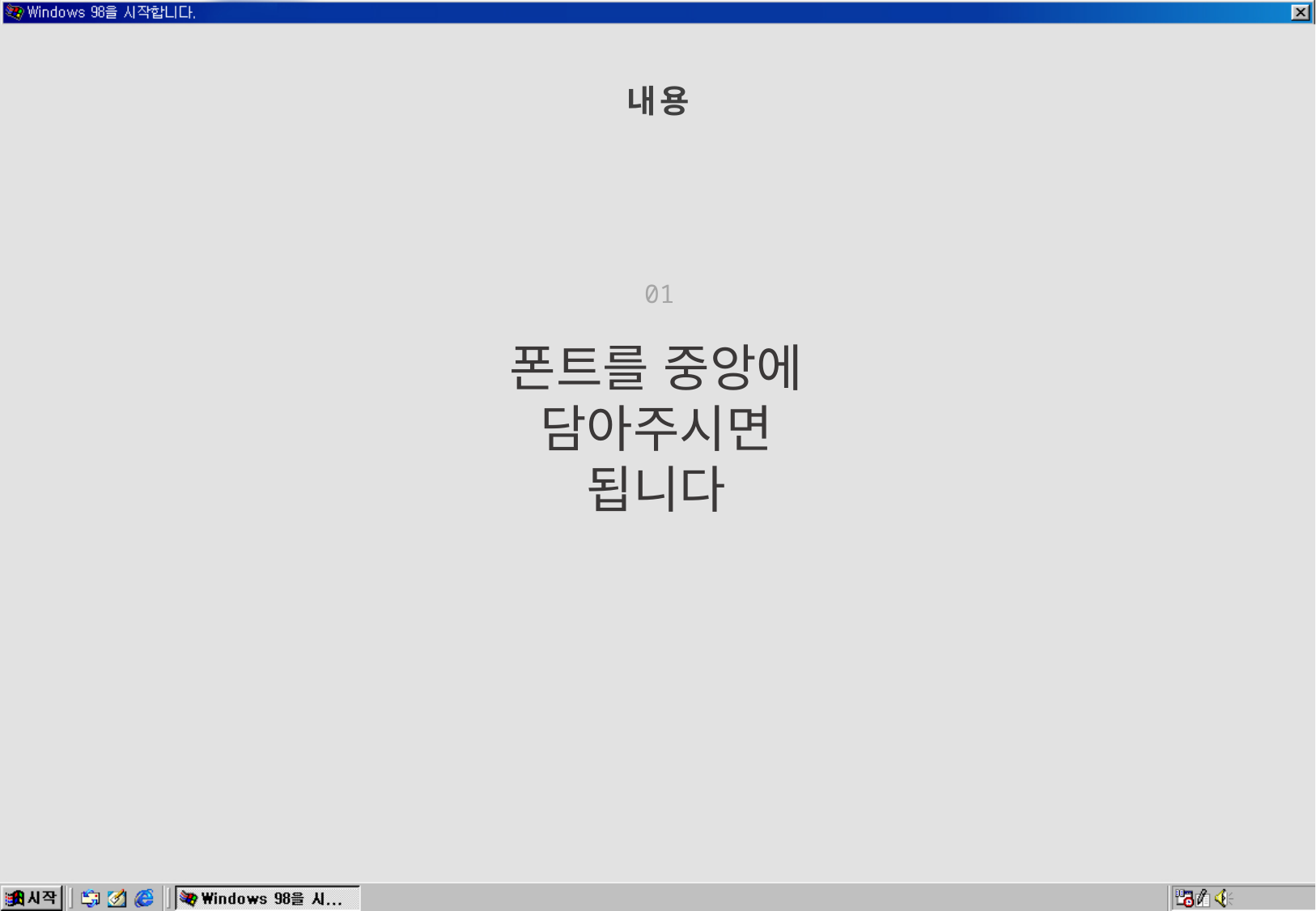

내 용
01
폰트를 중앙에
담아주시면
됩니다